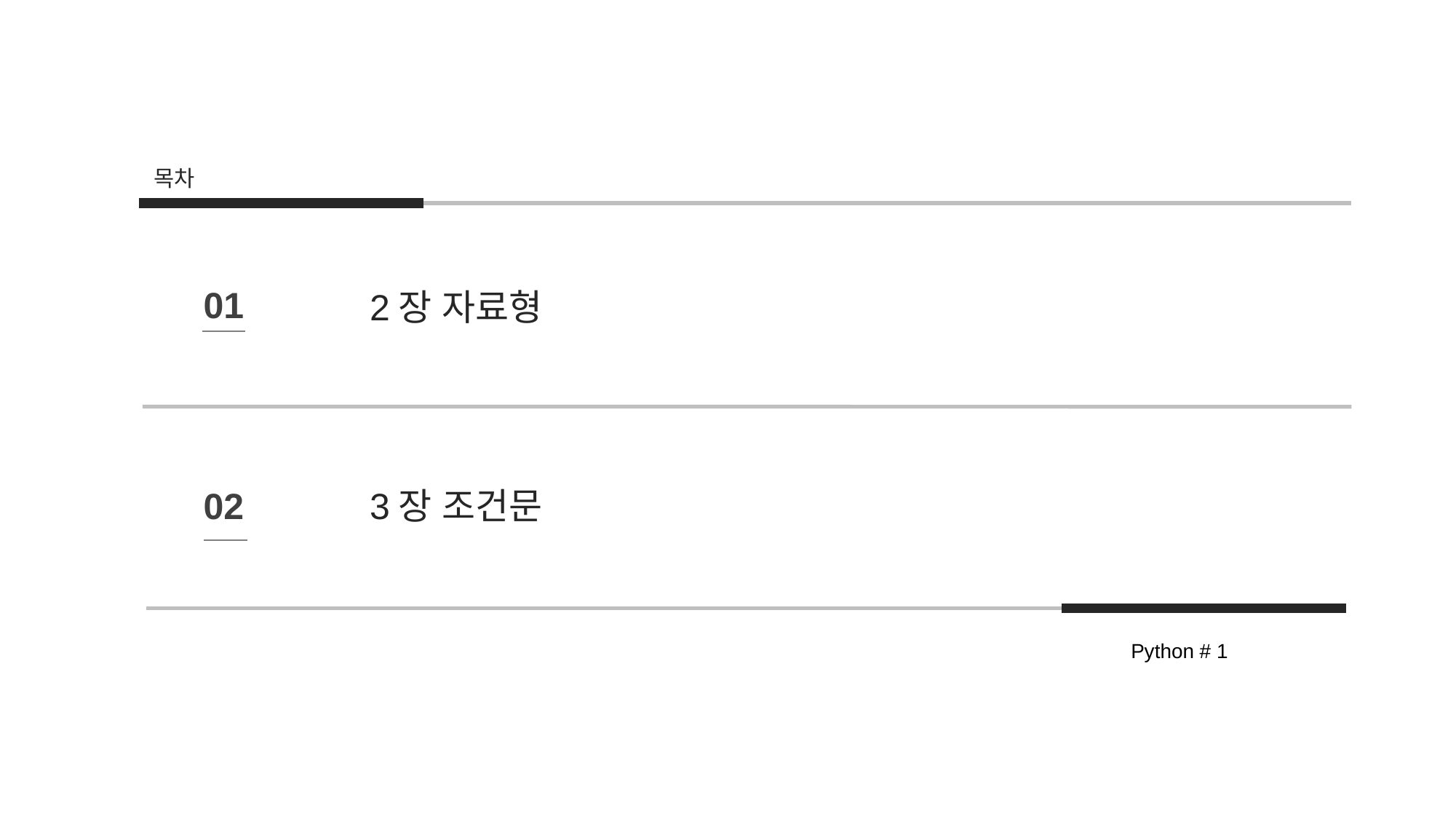

목차
01
2장 자료형
3장 조건문
02
Python # 1